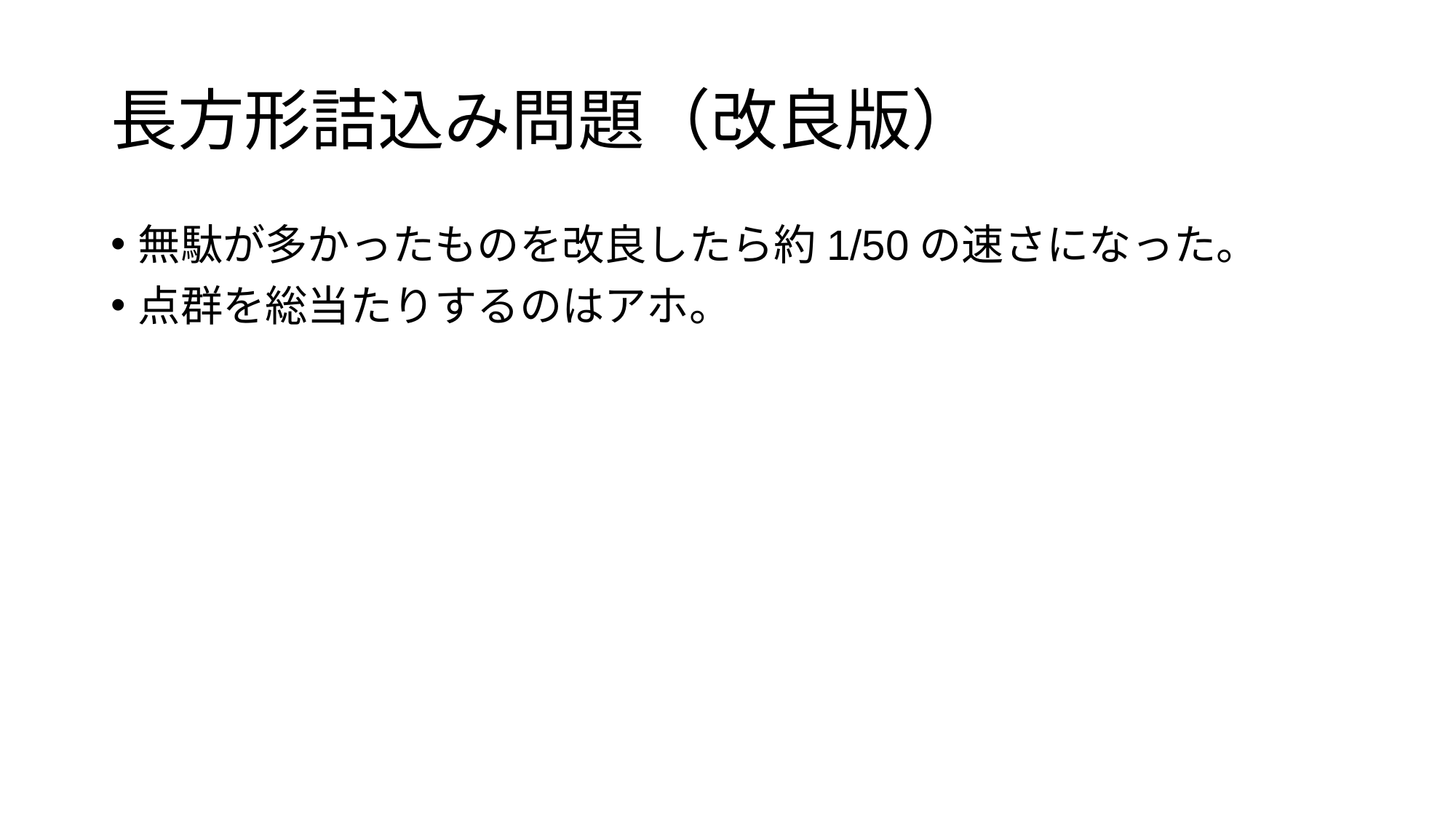

# 長方形詰込み問題（改良版）
無駄が多かったものを改良したら約1/50の速さになった。
点群を総当たりするのはアホ。